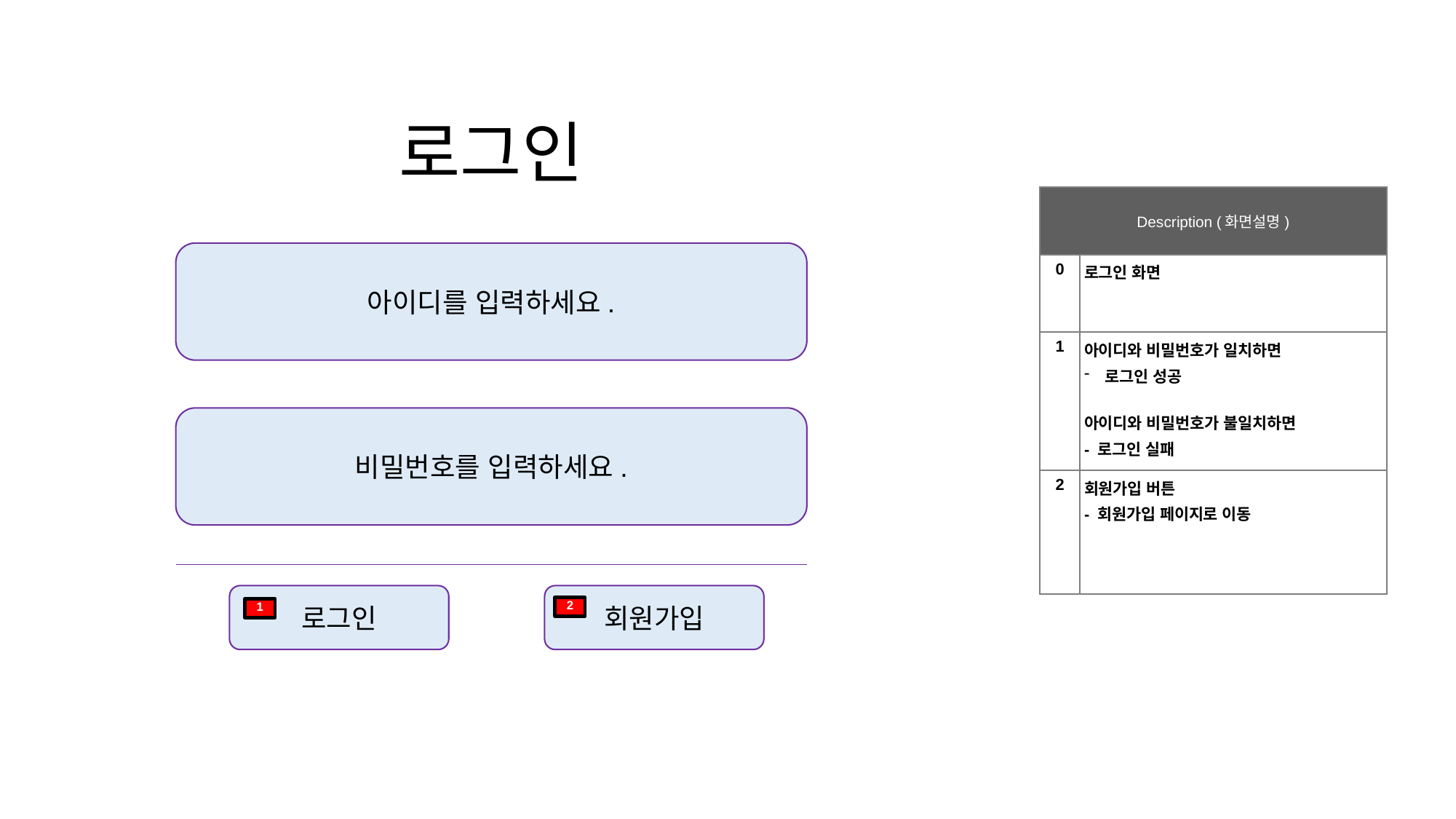

로그인
아이디를 입력하세요.
비밀번호를 입력하세요.
회원가입
로그인
2
1
| Description (화면설명) |  |
| --- | --- |
| 0 | 로그인 화면 |
| 1 | 아이디와 비밀번호가 일치하면 로그인 성공 아이디와 비밀번호가 불일치하면 - 로그인 실패 |
| 2 | 회원가입 버튼 - 회원가입 페이지로 이동 |